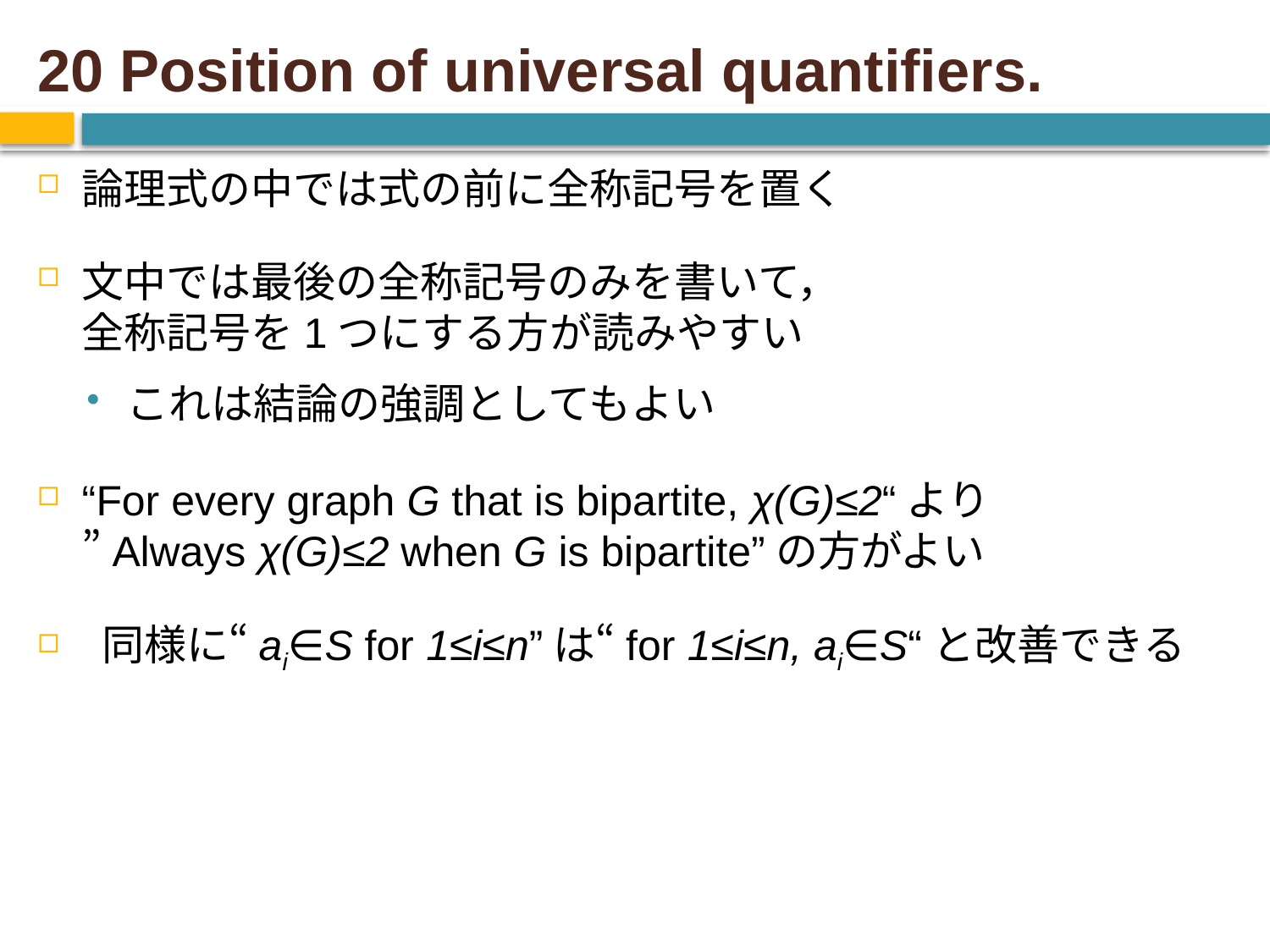

# 20 Position of universal quantifiers.
論理式の中では式の前に全称記号を置く
文中では最後の全称記号のみを書いて，
全称記号を1つにする方が読みやすい
これは結論の強調としてもよい
“For every graph G that is bipartite, χ(G)≤2“より
”Always χ(G)≤2 when G is bipartite”の方がよい
 同様に“ai∈S for 1≤i≤n”は“for 1≤i≤n, ai∈S“と改善できる